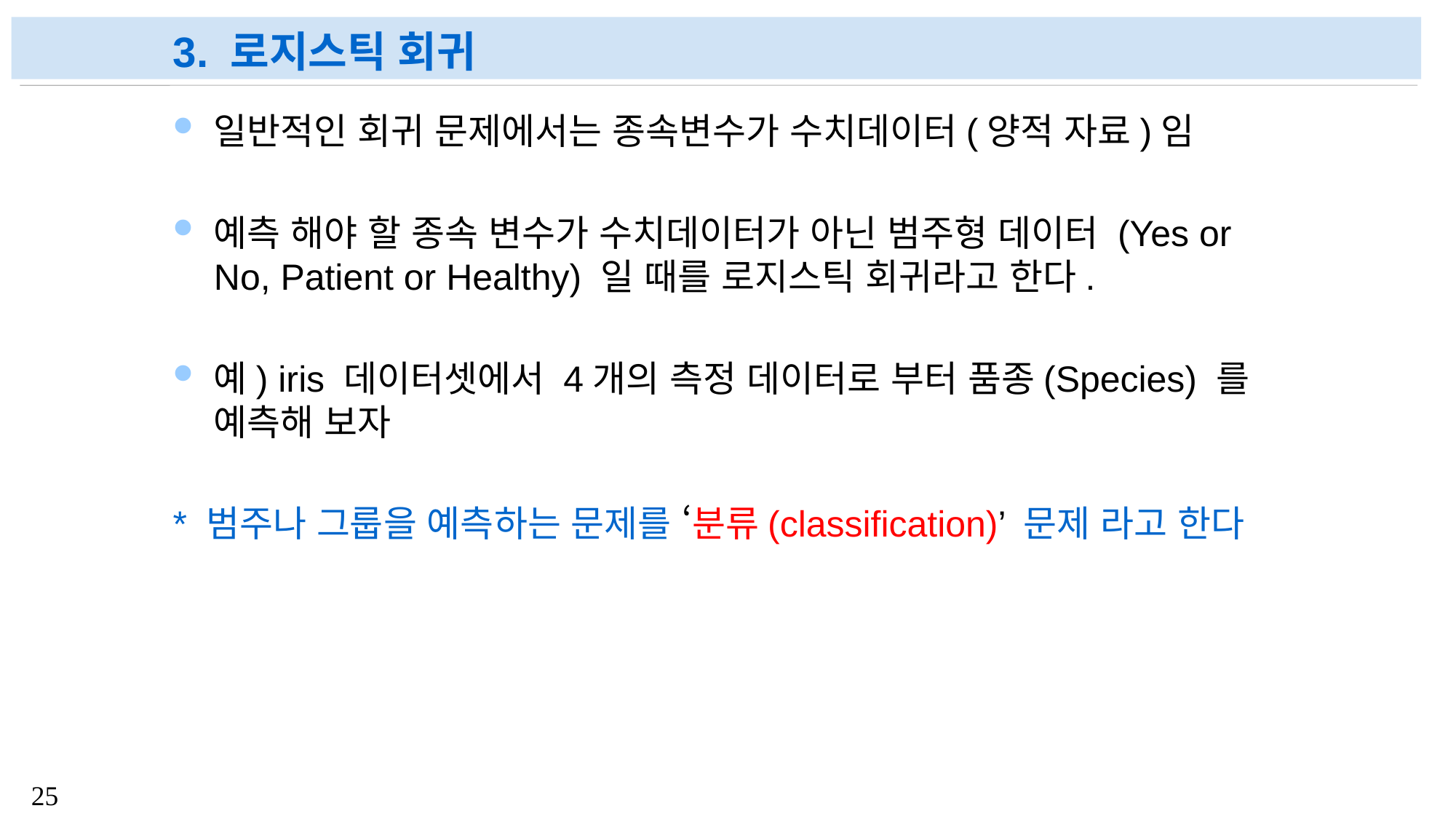

# 3. 로지스틱 회귀
일반적인 회귀 문제에서는 종속변수가 수치데이터(양적 자료)임

예측 해야 할 종속 변수가 수치데이터가 아닌 범주형 데이터 (Yes or No, Patient or Healthy) 일 때를 로지스틱 회귀라고 한다.

예) iris 데이터셋에서 4개의 측정 데이터로 부터 품종(Species) 를 예측해 보자

* 범주나 그룹을 예측하는 문제를 ‘분류(classification)’ 문제 라고 한다